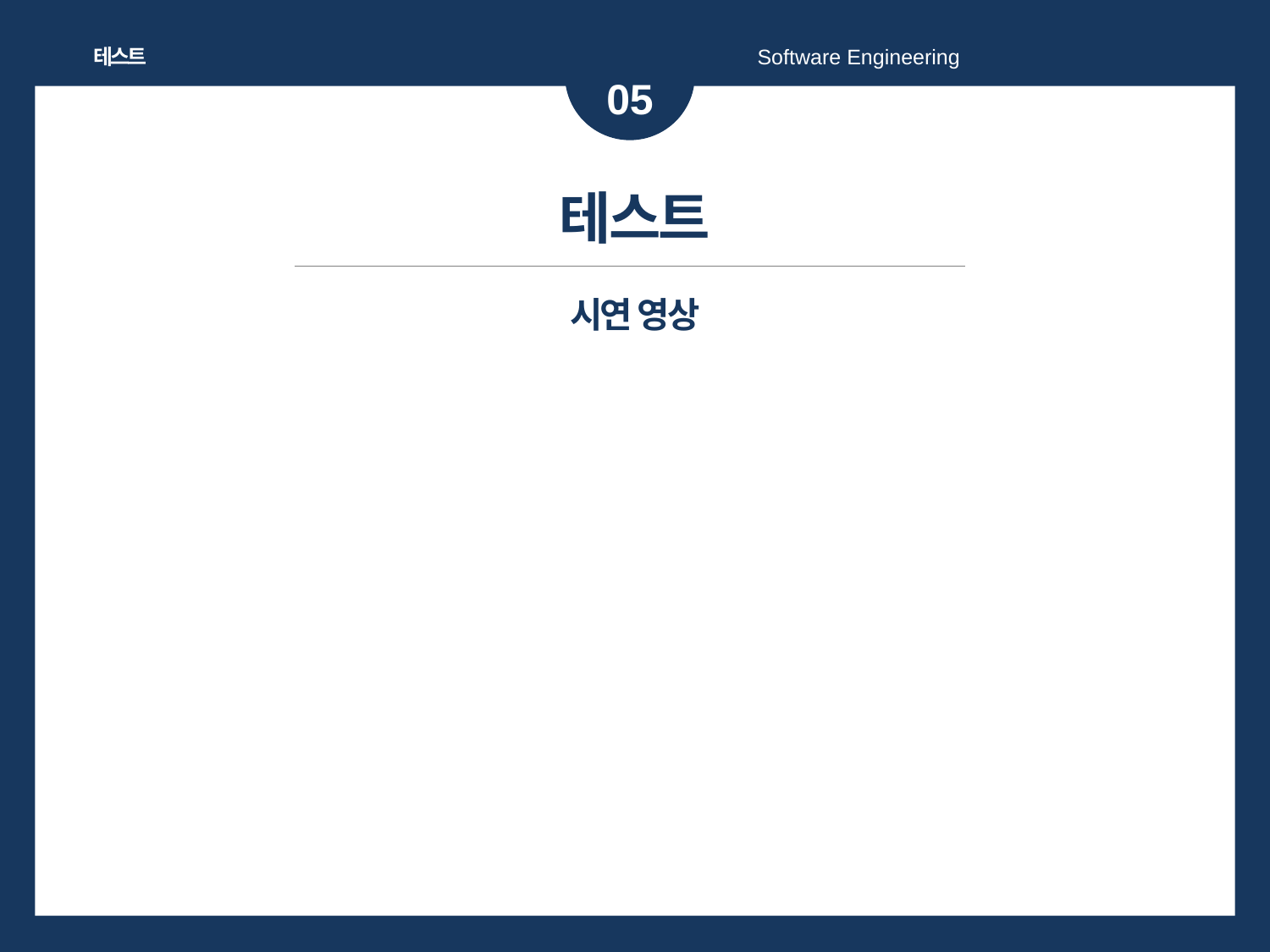

테스트
Software Engineering

05

테스트

시연 영상